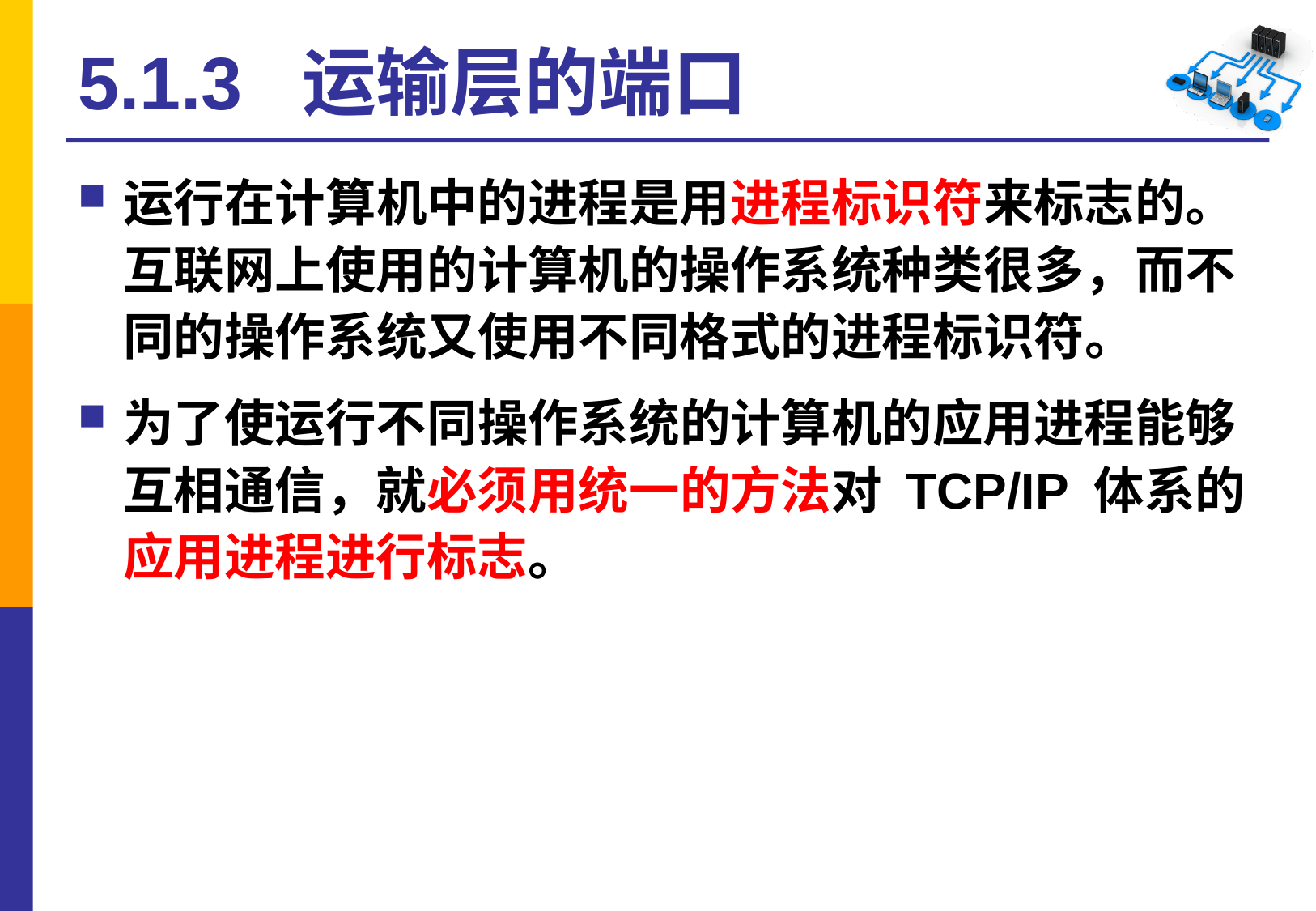

# 5.1.3  运输层的端口
运行在计算机中的进程是用进程标识符来标志的。互联网上使用的计算机的操作系统种类很多，而不同的操作系统又使用不同格式的进程标识符。
为了使运行不同操作系统的计算机的应用进程能够互相通信，就必须用统一的方法对 TCP/IP 体系的应用进程进行标志。